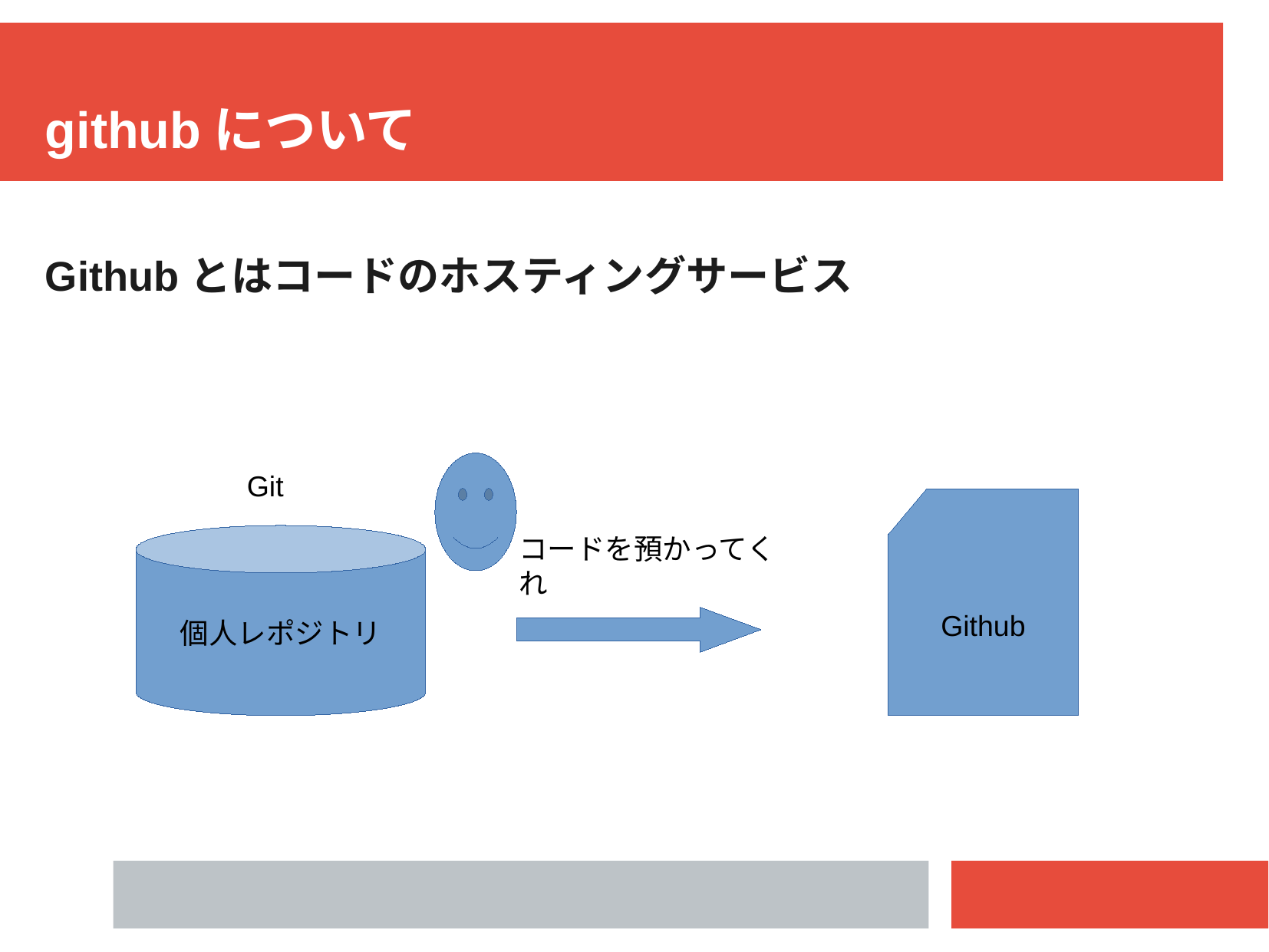

githubについて
Githubとはコードのホスティングサービス

Git
Github
個人レポジトリ
コードを預かってくれ